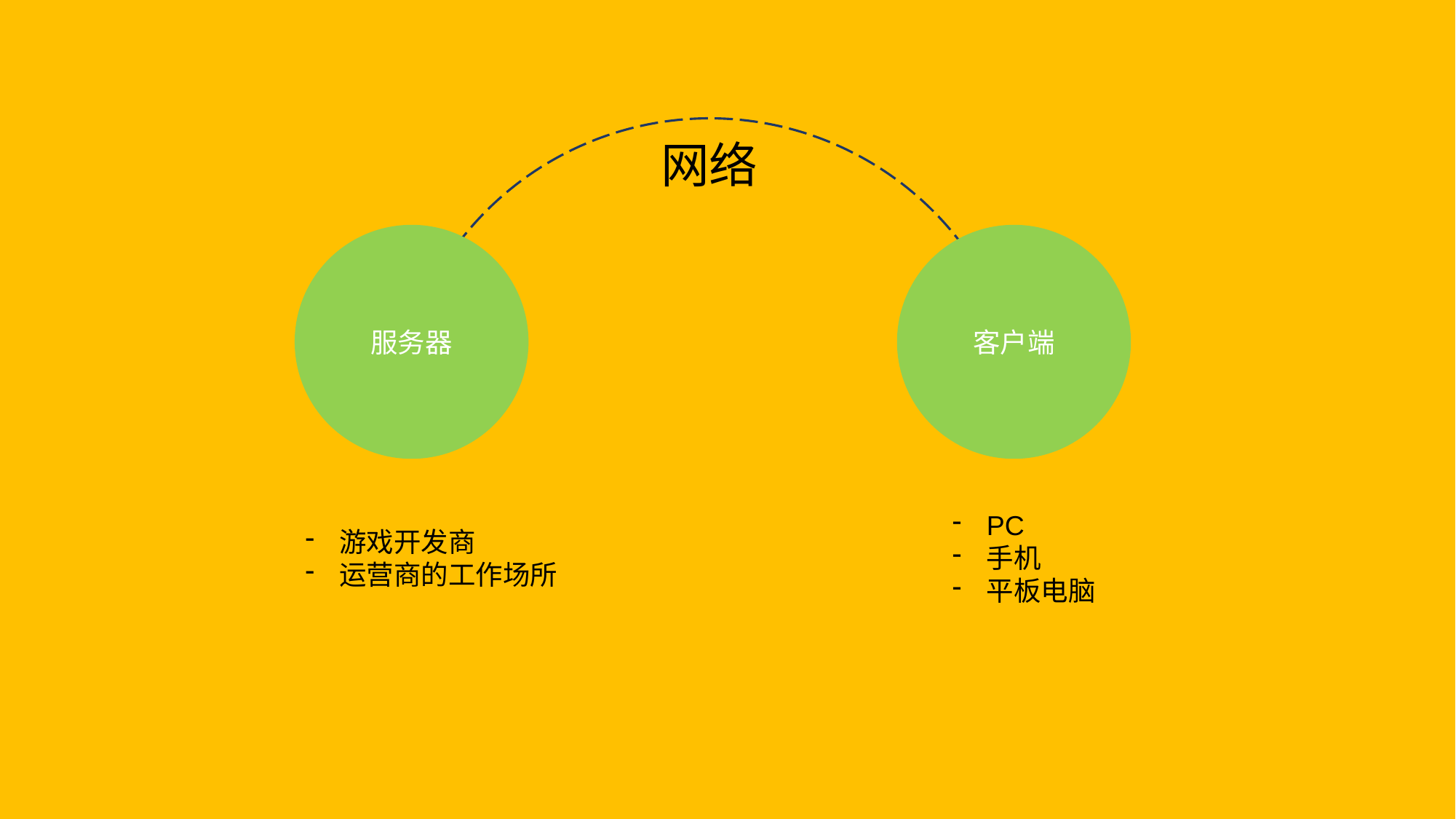

网络
服务器
客户端
PC
手机
平板电脑
游戏开发商
运营商的工作场所